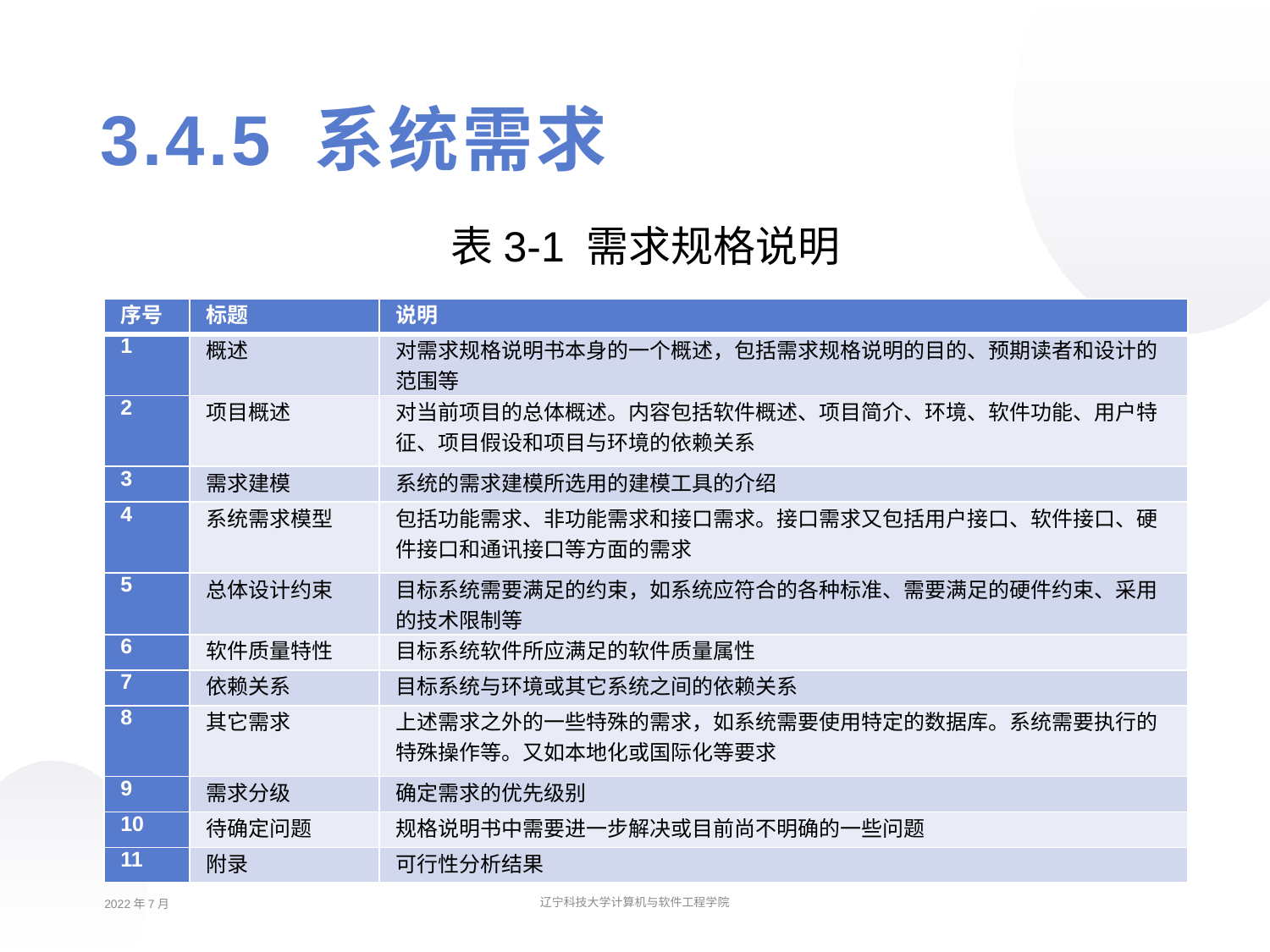

3.4.5 系统需求
表3-1 需求规格说明
| 序号 | 标题 | 说明 |
| --- | --- | --- |
| 1 | 概述 | 对需求规格说明书本身的一个概述，包括需求规格说明的目的、预期读者和设计的范围等 |
| 2 | 项目概述 | 对当前项目的总体概述。内容包括软件概述、项目简介、环境、软件功能、用户特征、项目假设和项目与环境的依赖关系 |
| 3 | 需求建模 | 系统的需求建模所选用的建模工具的介绍 |
| 4 | 系统需求模型 | 包括功能需求、非功能需求和接口需求。接口需求又包括用户接口、软件接口、硬件接口和通讯接口等方面的需求 |
| 5 | 总体设计约束 | 目标系统需要满足的约束，如系统应符合的各种标准、需要满足的硬件约束、采用的技术限制等 |
| 6 | 软件质量特性 | 目标系统软件所应满足的软件质量属性 |
| 7 | 依赖关系 | 目标系统与环境或其它系统之间的依赖关系 |
| 8 | 其它需求 | 上述需求之外的一些特殊的需求，如系统需要使用特定的数据库。系统需要执行的特殊操作等。又如本地化或国际化等要求 |
| 9 | 需求分级 | 确定需求的优先级别 |
| 10 | 待确定问题 | 规格说明书中需要进一步解决或目前尚不明确的一些问题 |
| 11 | 附录 | 可行性分析结果 |

2022年7月
辽宁科技大学计算机与软件工程学院
124